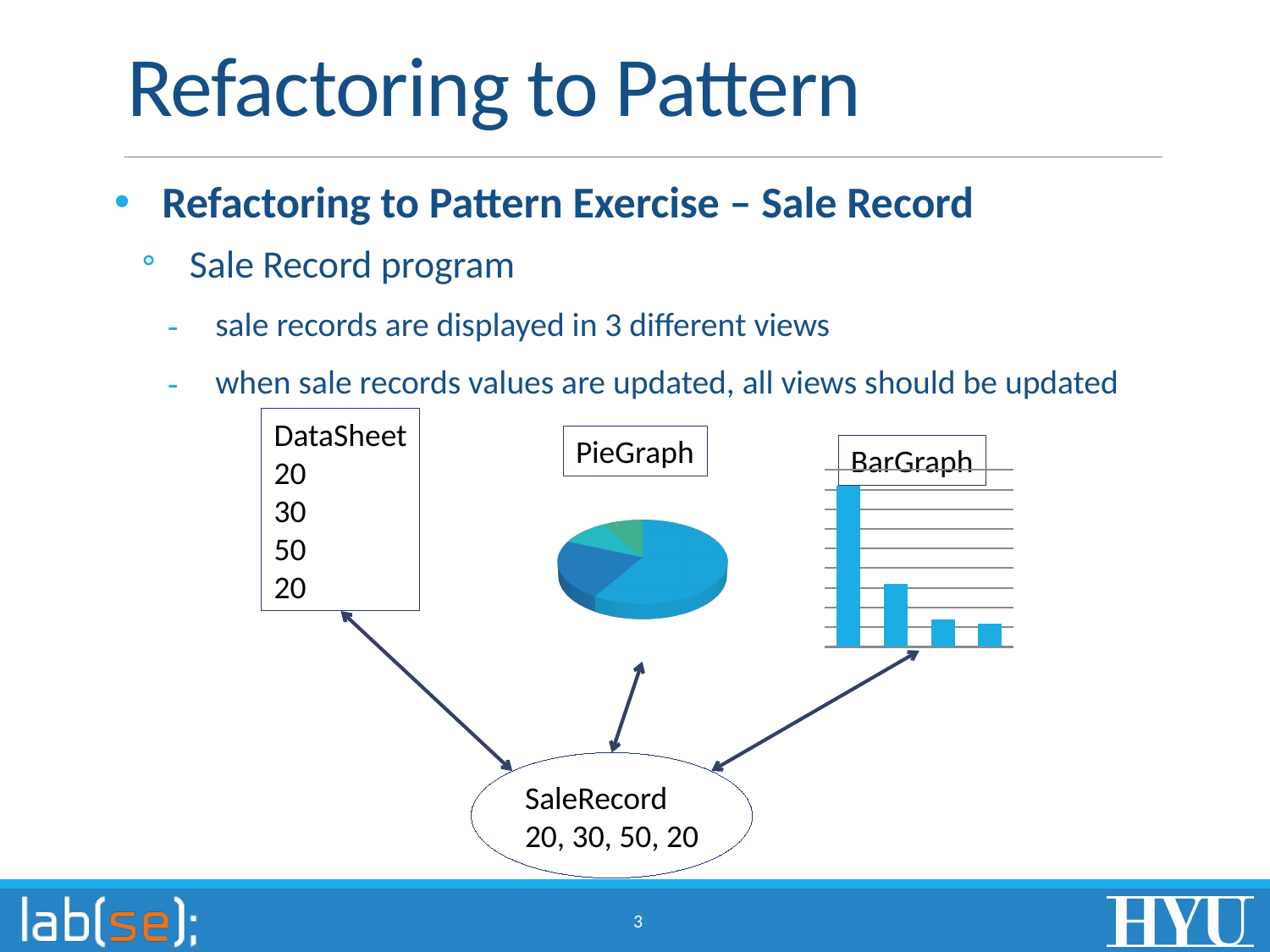

# Refactoring to Pattern
Refactoring to Pattern Exercise – Sale Record
Sale Record program
sale records are displayed in 3 different views
when sale records values are updated, all views should be updated
DataSheet
20
30
50
20
PieGraph
BarGraph

### Chart

| Category | 판매 |
|---|---|
| 1분기 | 8.2 |
| 2분기 | 3.2 |
| 3분기 | 1.4 |
| 4분기 | 1.2 |

[unsupported chart]

SaleRecord
20, 30, 50, 20
3